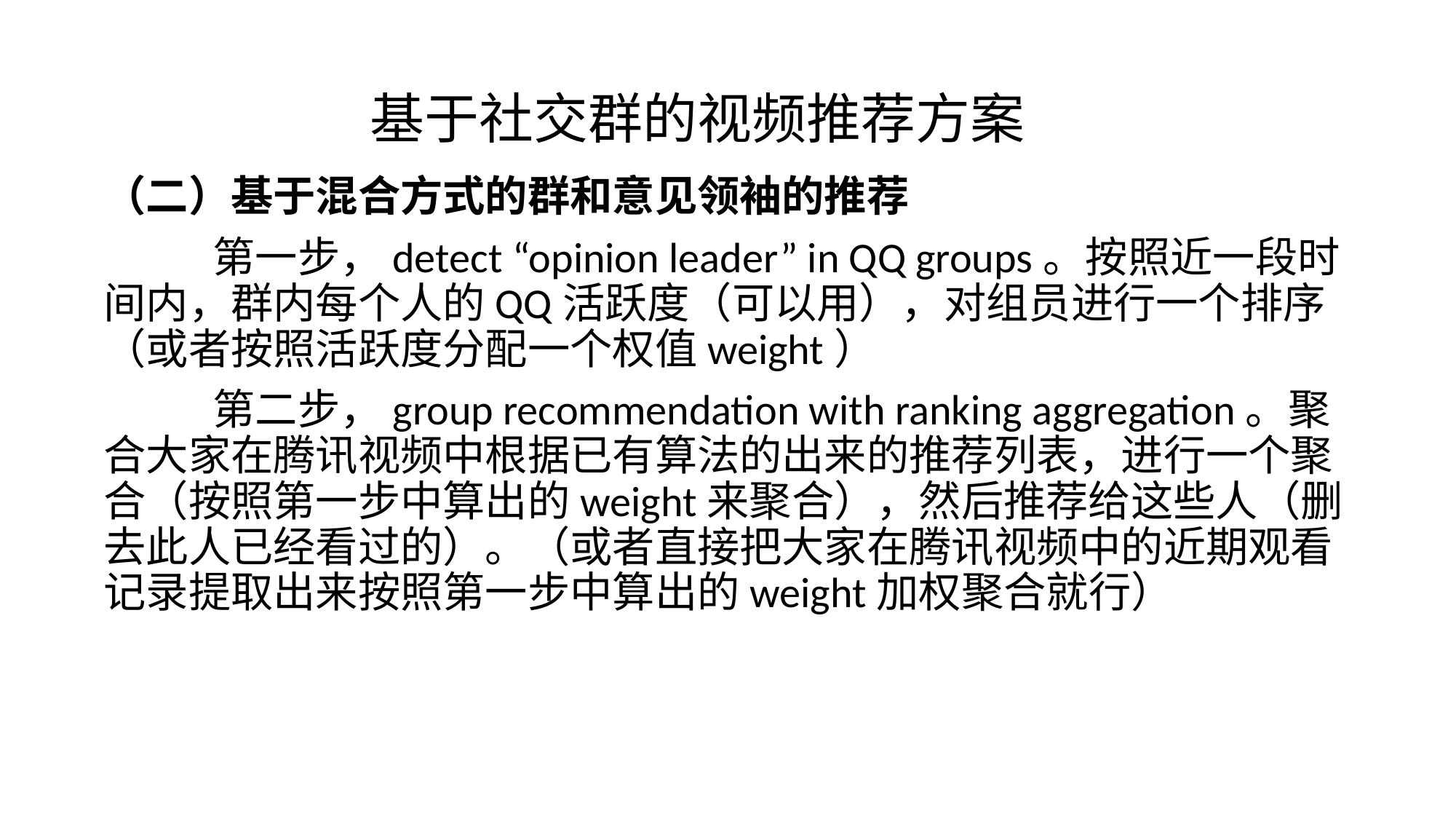

基于社交群的视频推荐方案
（二）基于混合方式的群和意见领袖的推荐
	第一步，detect “opinion leader” in QQ groups。按照近一段时间内，群内每个人的QQ活跃度（可以用），对组员进行一个排序（或者按照活跃度分配一个权值weight）
	第二步，group recommendation with ranking aggregation。聚合大家在腾讯视频中根据已有算法的出来的推荐列表，进行一个聚合（按照第一步中算出的weight来聚合），然后推荐给这些人（删去此人已经看过的）。（或者直接把大家在腾讯视频中的近期观看记录提取出来按照第一步中算出的weight加权聚合就行）